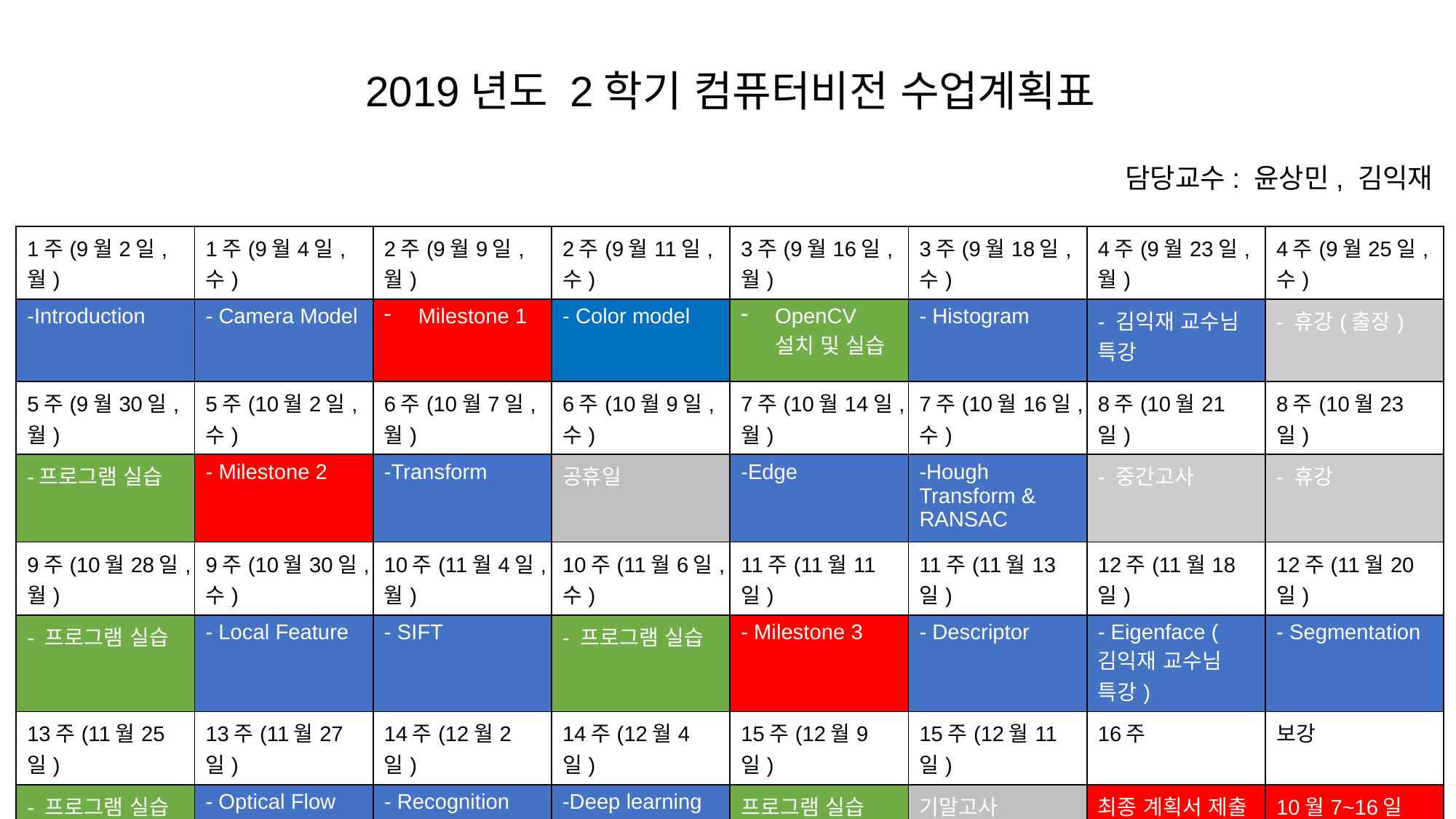

2019년도 2학기 컴퓨터비전 수업계획표

담당교수: 윤상민, 김익재
| 1주(9월2일, 월) | 1주(9월4일, 수) | 2주(9월9일, 월) | 2주(9월11일, 수) | 3주(9월16일, 월) | 3주(9월18일, 수) | 4주(9월23일, 월) | 4주(9월25일,수) |
| --- | --- | --- | --- | --- | --- | --- | --- |
| -Introduction | - Camera Model | Milestone 1 | - Color model | OpenCV 설치 및 실습 | - Histogram | - 김익재 교수님 특강 | - 휴강(출장) |
| 5주(9월30일, 월) | 5주(10월2일, 수) | 6주(10월7일, 월) | 6주(10월9일, 수) | 7주(10월14일,월) | 7주(10월16일,수) | 8주(10월21일) | 8주(10월23일) |
| -프로그램 실습 | - Milestone 2 | -Transform | 공휴일 | -Edge | -Hough Transform & RANSAC | - 중간고사 | - 휴강 |
| 9주(10월28일,월) | 9주(10월30일,수) | 10주(11월4일,월) | 10주(11월6일,수) | 11주(11월11일) | 11주(11월13일) | 12주(11월18일) | 12주(11월20일) |
| - 프로그램 실습 | - Local Feature | - SIFT | - 프로그램 실습 | - Milestone 3 | - Descriptor | - Eigenface (김익재 교수님 특강) | - Segmentation |
| 13주(11월25일) | 13주(11월27일) | 14주(12월2일) | 14주(12월4일) | 15주(12월9일) | 15주(12월11일) | 16주 | 보강 |
| - 프로그램 실습 | - Optical Flow | - Recognition | -Deep learning | 프로그램 실습 | 기말고사 | 최종 계획서 제출 | 10월7~16일 11월13~25일 |